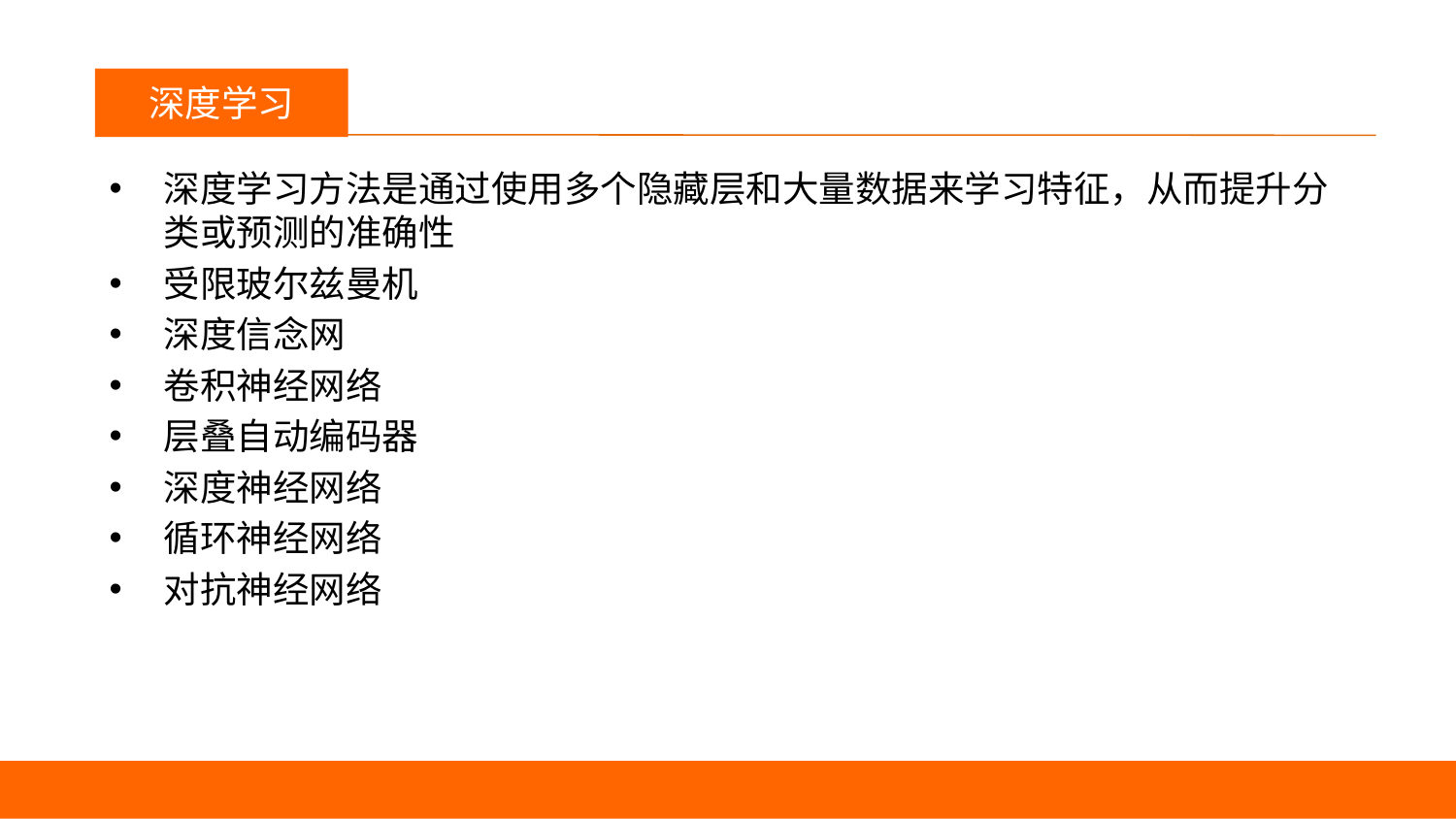

议程
深度学习

深度学习方法是通过使用多个隐藏层和大量数据来学习特征，从而提升分类或预测的准确性
受限玻尔兹曼机
深度信念网
卷积神经网络
层叠自动编码器
深度神经网络
循环神经网络
对抗神经网络